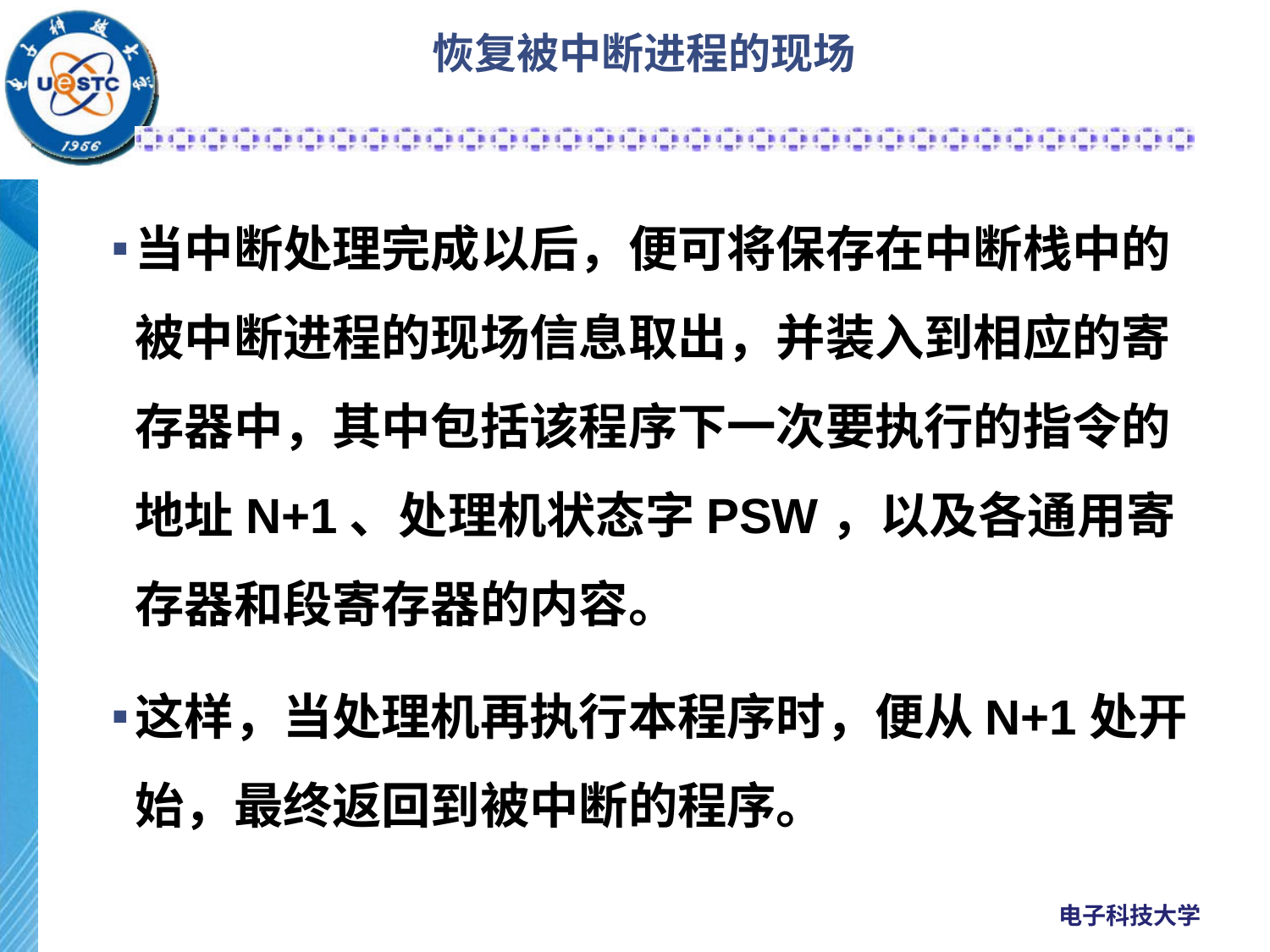

# 恢复被中断进程的现场
当中断处理完成以后，便可将保存在中断栈中的被中断进程的现场信息取出，并装入到相应的寄存器中，其中包括该程序下一次要执行的指令的地址N+1、处理机状态字PSW，以及各通用寄存器和段寄存器的内容。
这样，当处理机再执行本程序时，便从N+1处开始，最终返回到被中断的程序。